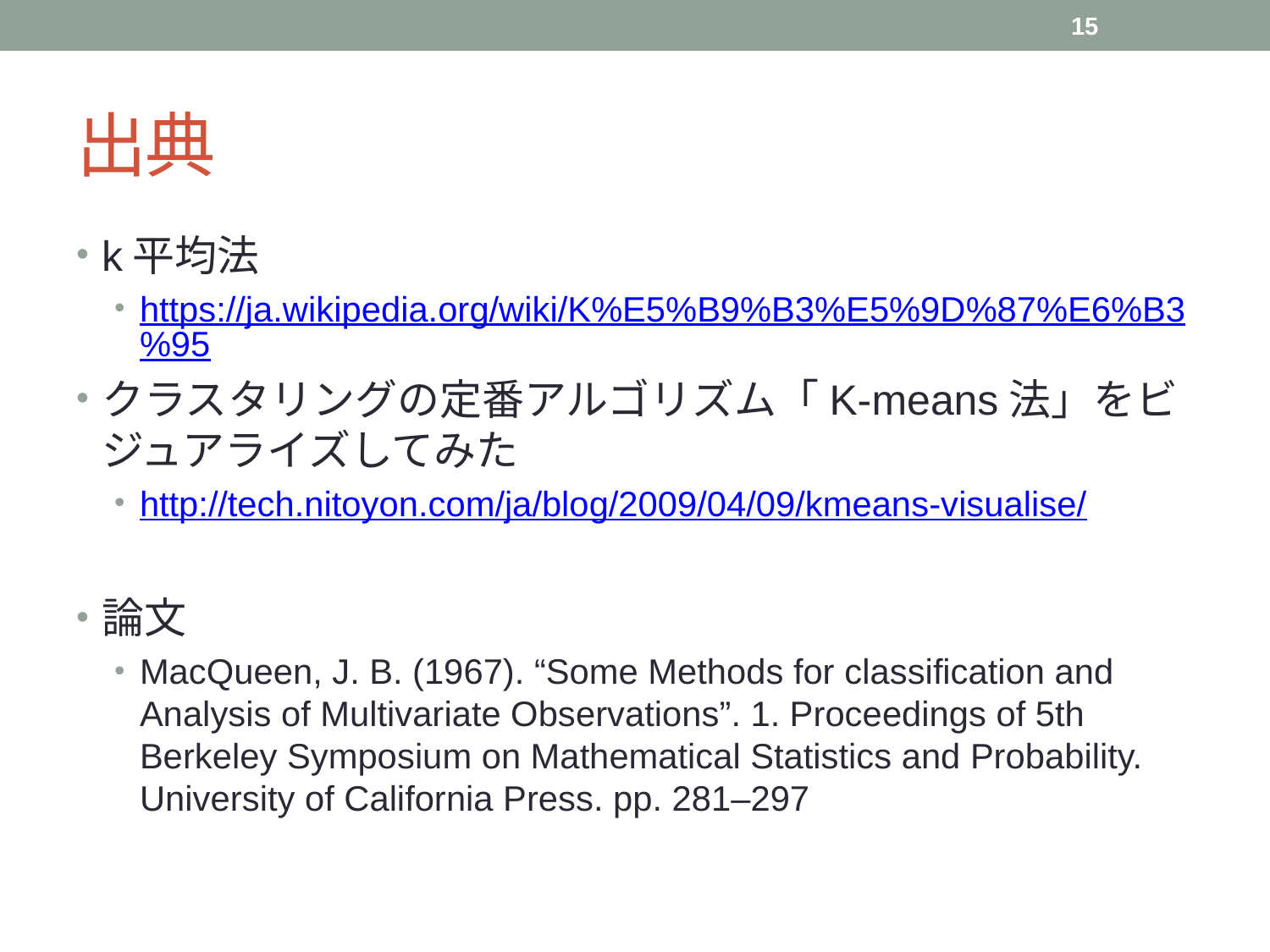

15
# 出典
k平均法
https://ja.wikipedia.org/wiki/K%E5%B9%B3%E5%9D%87%E6%B3%95
クラスタリングの定番アルゴリズム「K-means法」をビジュアライズしてみた
http://tech.nitoyon.com/ja/blog/2009/04/09/kmeans-visualise/

論文
MacQueen, J. B. (1967). “Some Methods for classification and Analysis of Multivariate Observations”. 1. Proceedings of 5th Berkeley Symposium on Mathematical Statistics and Probability. University of California Press. pp. 281–297